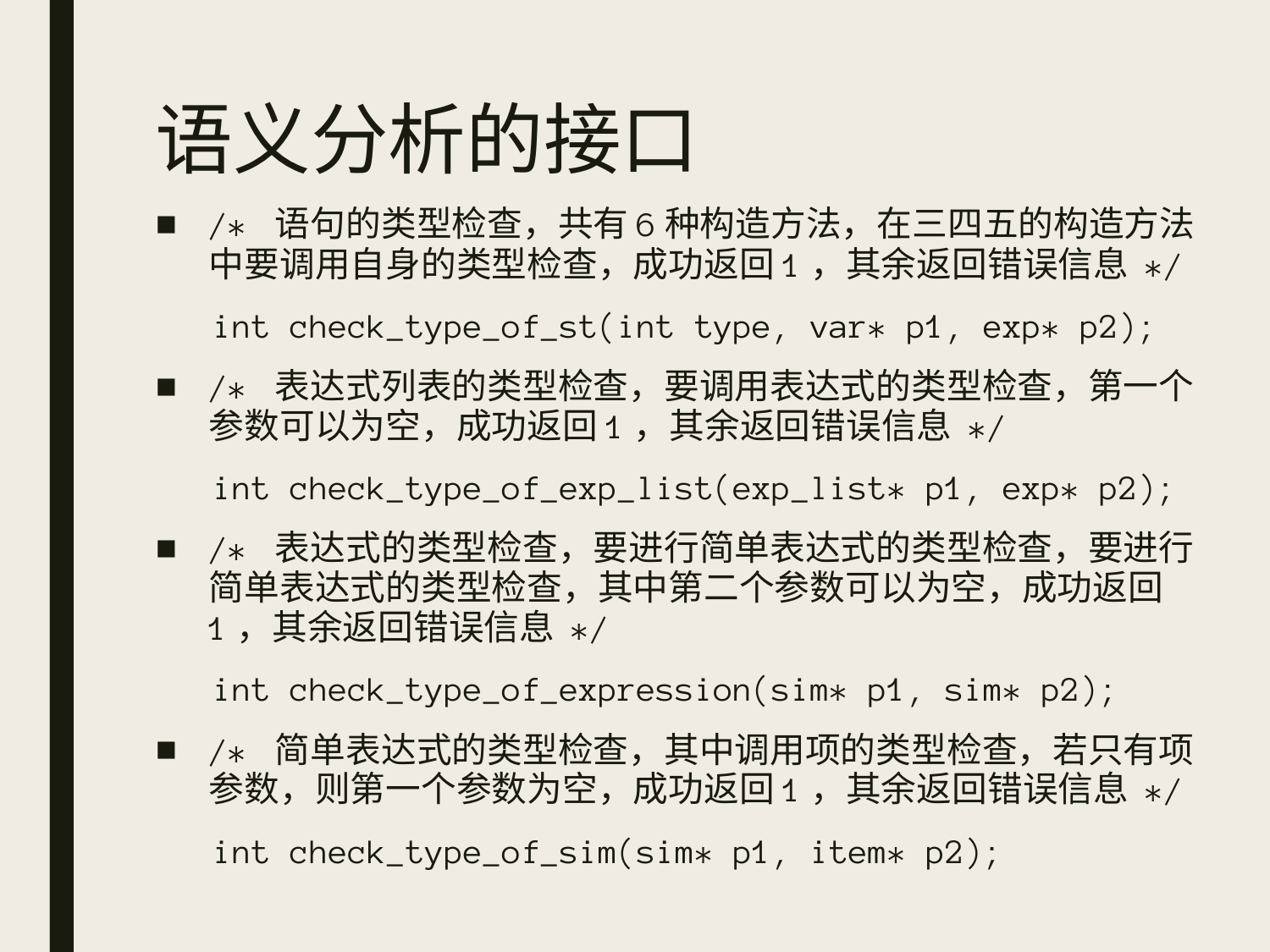

# 语义分析的接口
/* 语句的类型检查，共有6种构造方法，在三四五的构造方法中要调用自身的类型检查，成功返回1，其余返回错误信息 */
   int check_type_of_st(int type, var* p1, exp* p2);
/* 表达式列表的类型检查，要调用表达式的类型检查，第一个参数可以为空，成功返回1，其余返回错误信息 */
   int check_type_of_exp_list(exp_list* p1, exp* p2);
/* 表达式的类型检查，要进行简单表达式的类型检查，要进行简单表达式的类型检查，其中第二个参数可以为空，成功返回1，其余返回错误信息 */
   int check_type_of_expression(sim* p1, sim* p2);
/* 简单表达式的类型检查，其中调用项的类型检查，若只有项参数，则第一个参数为空，成功返回1，其余返回错误信息 */
   int check_type_of_sim(sim* p1, item* p2);